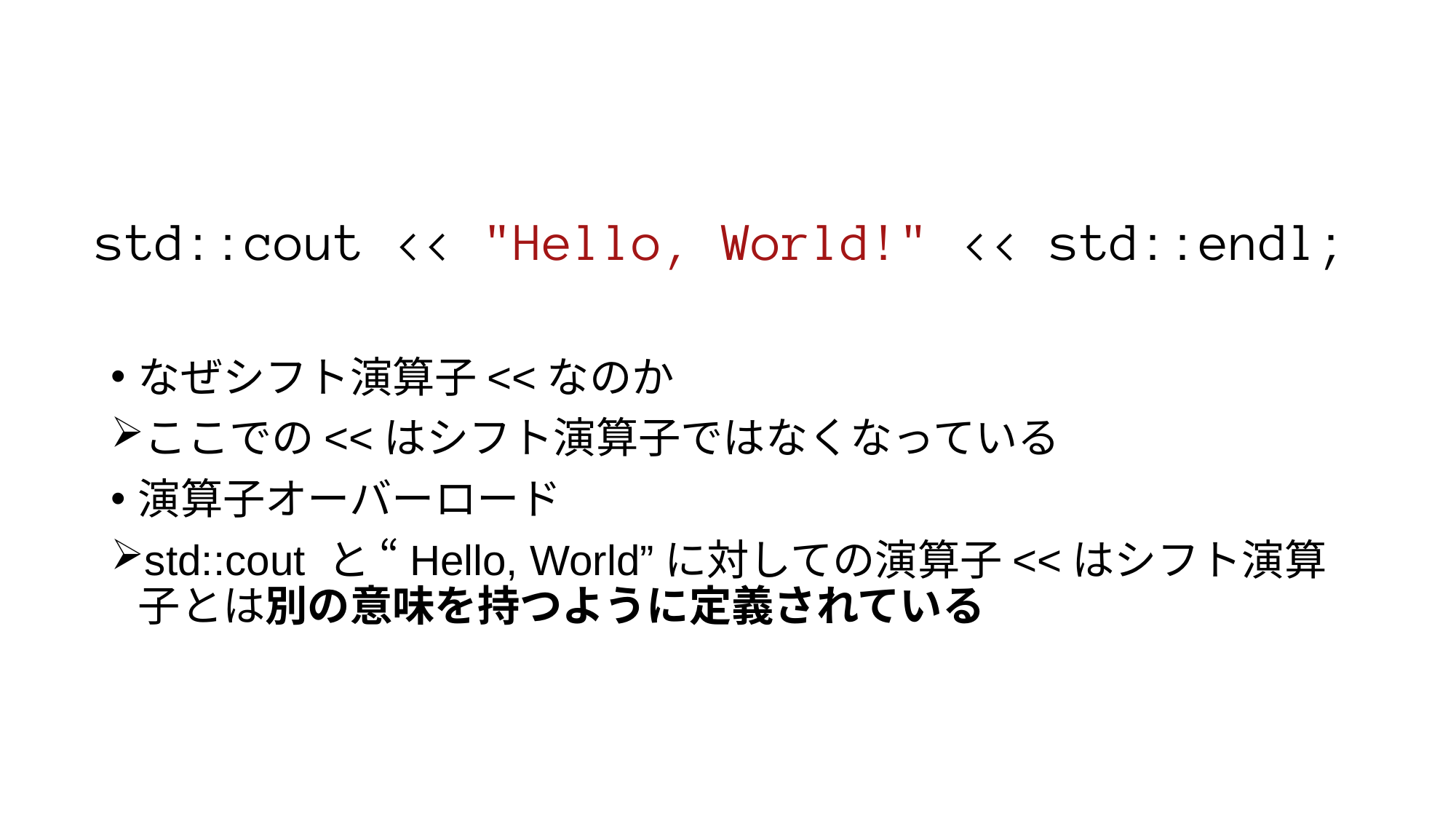

std::cout << "Hello, World!" << std::endl;
なぜシフト演算子<<なのか
ここでの<<はシフト演算子ではなくなっている
演算子オーバーロード
std::cout と “Hello, World”に対しての演算子<<はシフト演算子とは別の意味を持つように定義されている